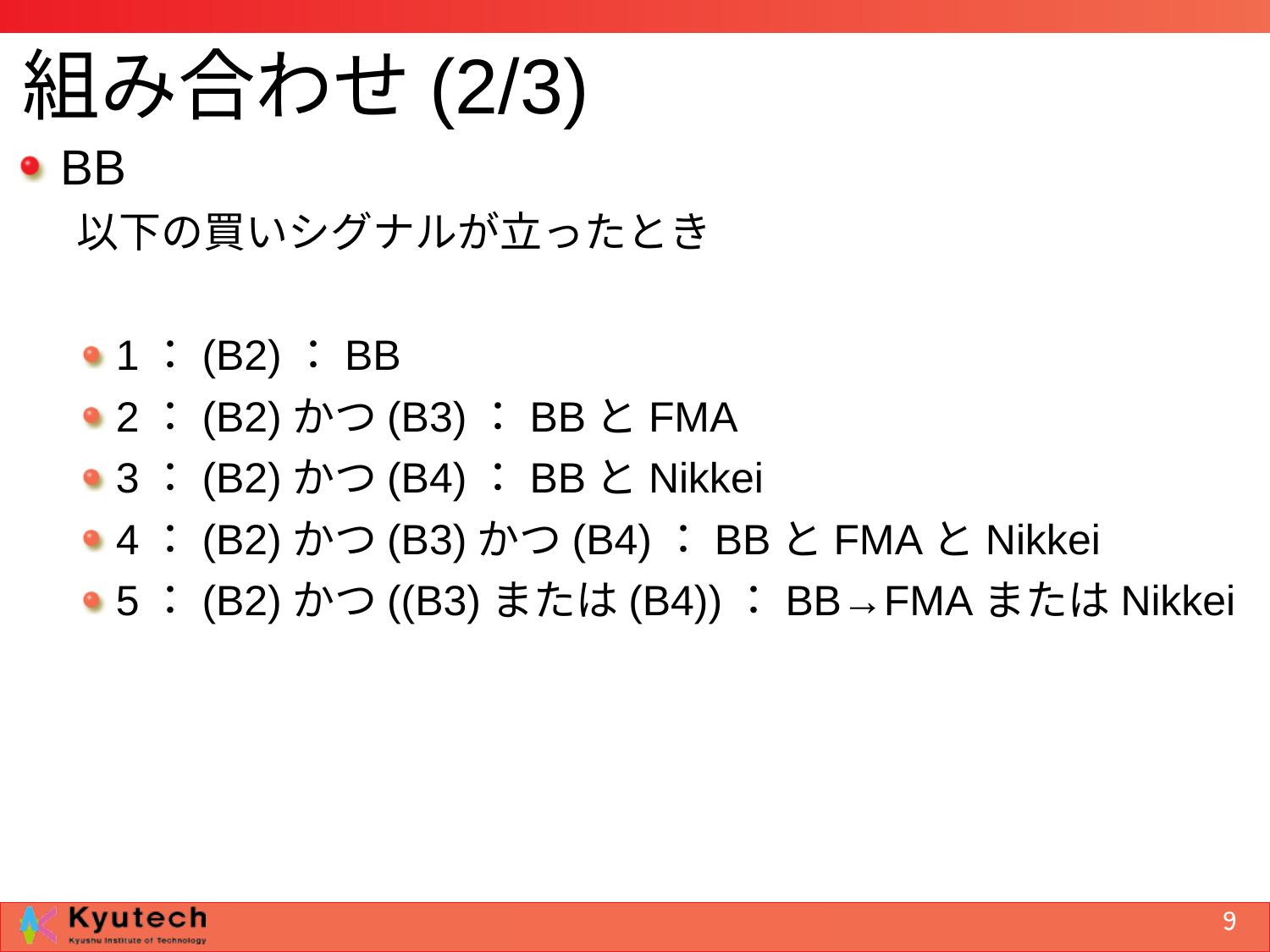

# 組み合わせ(2/3)
BB
以下の買いシグナルが立ったとき

1：(B2)：BB
2：(B2)かつ(B3)：BBとFMA
3：(B2)かつ(B4)：BBとNikkei
4：(B2)かつ(B3)かつ(B4)：BBとFMAとNikkei
5：(B2)かつ((B3)または(B4))：BB→FMAまたはNikkei

9